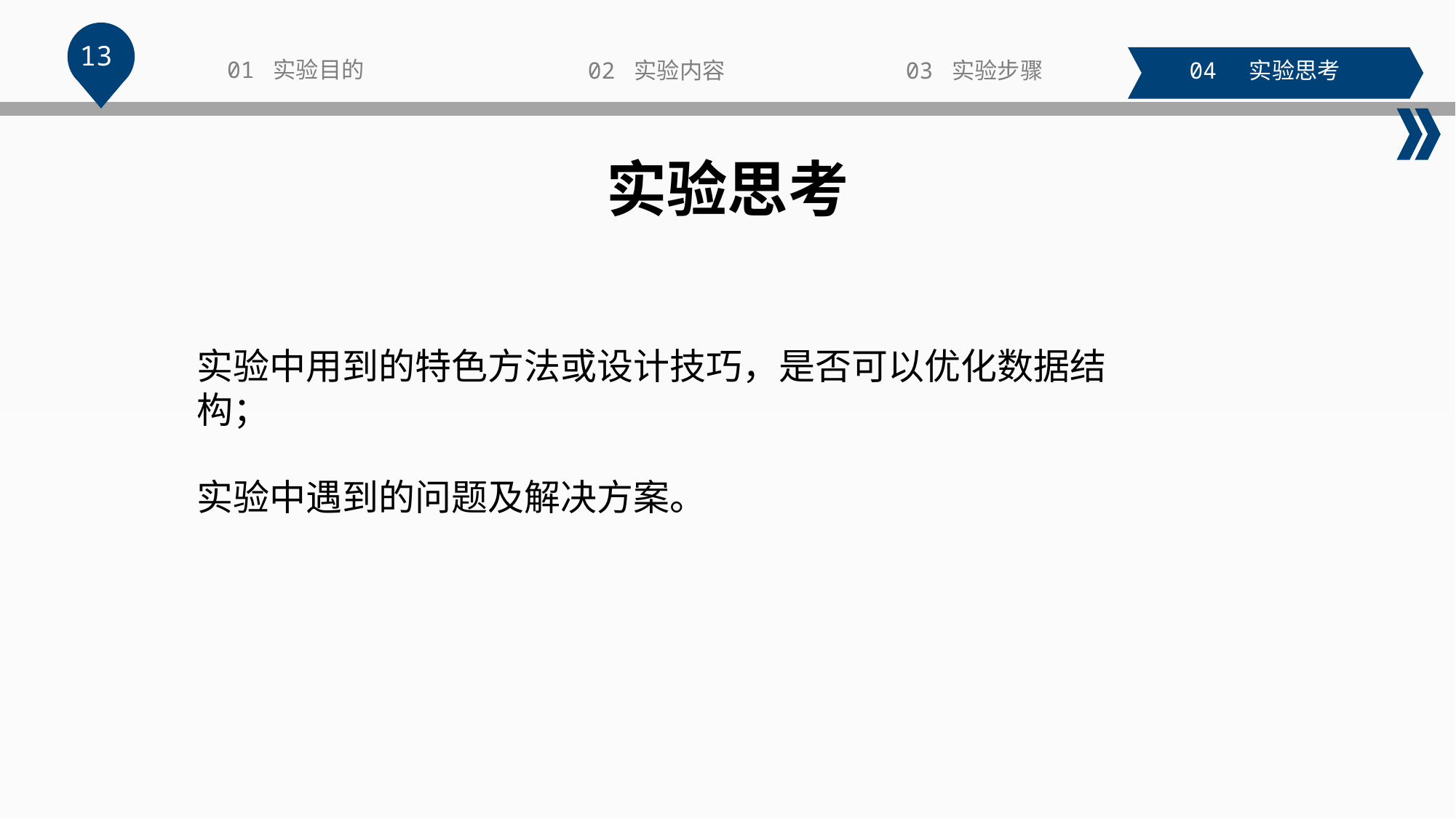

13

01 实验目的
02 实验内容
03 实验步骤
04  实验思考

实验思考
实验中用到的特色方法或设计技巧，是否可以优化数据结构；

实验中遇到的问题及解决方案。